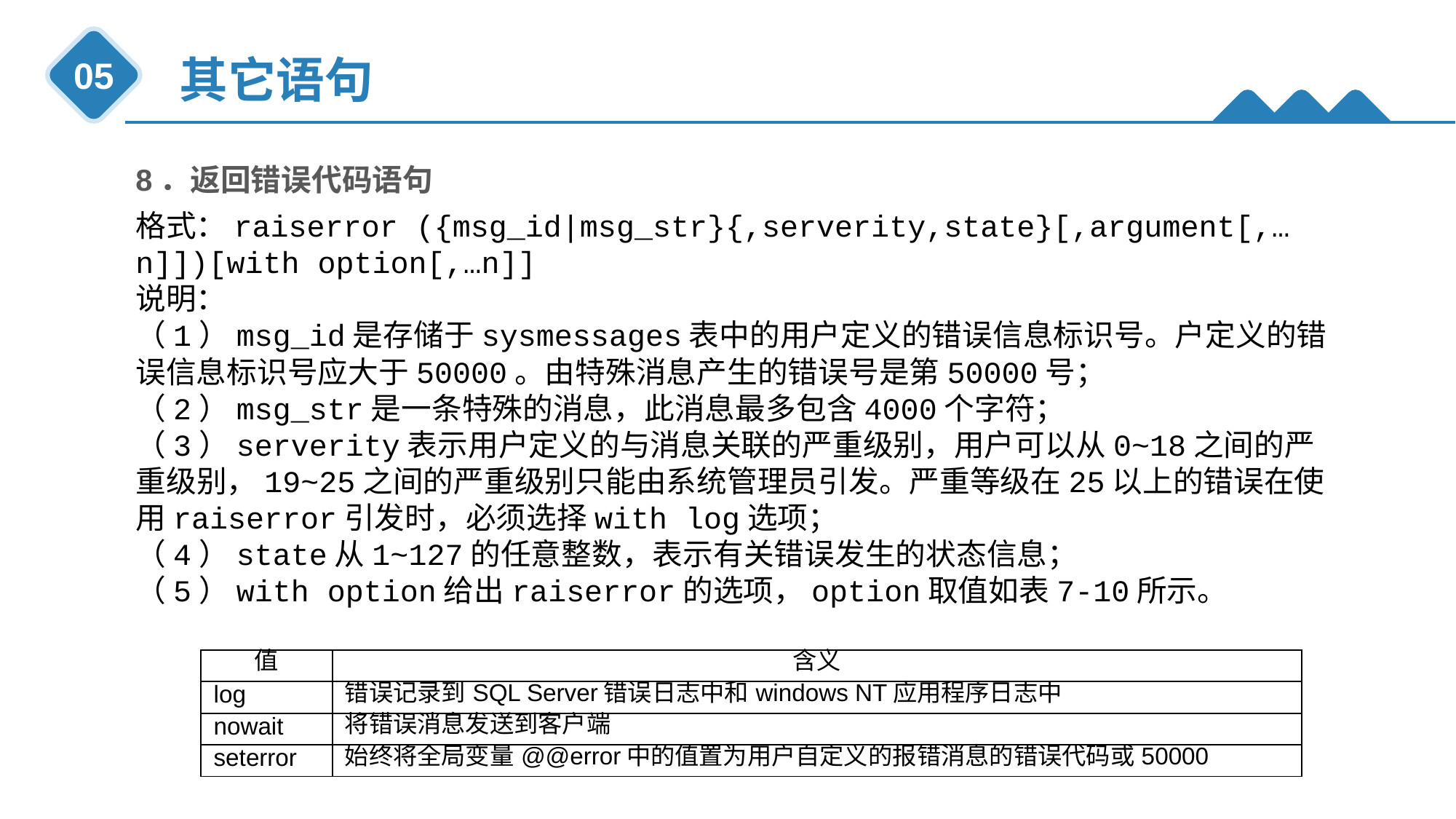

其它语句
05

8．返回错误代码语句
格式：raiserror ({msg_id|msg_str}{,serverity,state}[,argument[,…n]])[with option[,…n]]
说明：
（1）msg_id是存储于sysmessages表中的用户定义的错误信息标识号。户定义的错误信息标识号应大于50000。由特殊消息产生的错误号是第50000号；
（2）msg_str是一条特殊的消息，此消息最多包含4000个字符；
（3）serverity表示用户定义的与消息关联的严重级别，用户可以从0~18之间的严重级别，19~25之间的严重级别只能由系统管理员引发。严重等级在25以上的错误在使用raiserror引发时，必须选择with log选项；
（4）state从1~127的任意整数，表示有关错误发生的状态信息；
（5）with option给出raiserror的选项，option取值如表7-10所示。
| 值 | 含义 |
| --- | --- |
| log | 错误记录到SQL Server错误日志中和windows NT应用程序日志中 |
| nowait | 将错误消息发送到客户端 |
| seterror | 始终将全局变量@@error中的值置为用户自定义的报错消息的错误代码或50000 |